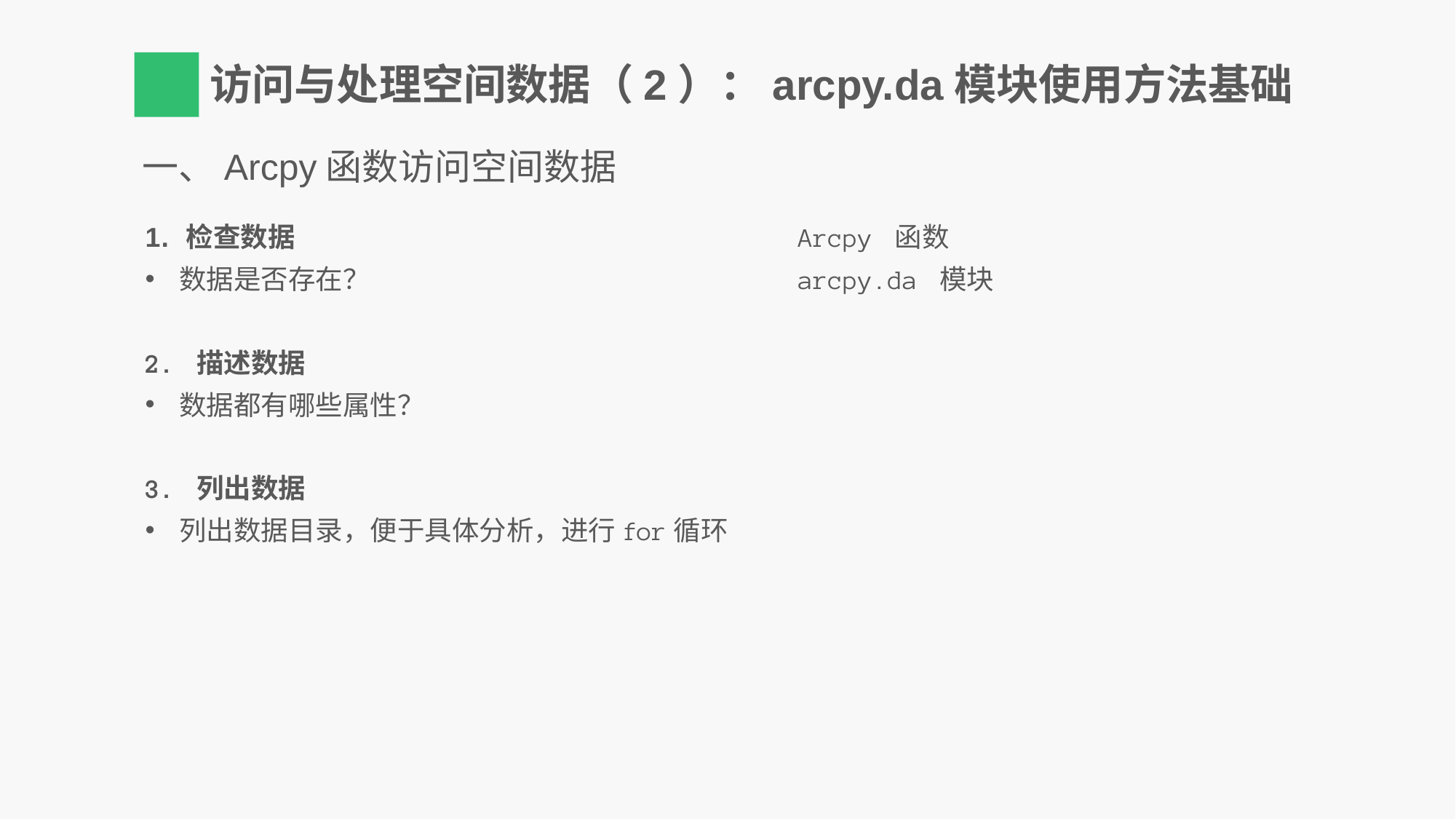

一、Arcpy函数访问空间数据
检查数据
数据是否存在？

2. 描述数据
数据都有哪些属性？

3. 列出数据
列出数据目录，便于具体分析，进行for循环
Arcpy 函数
arcpy.da 模块